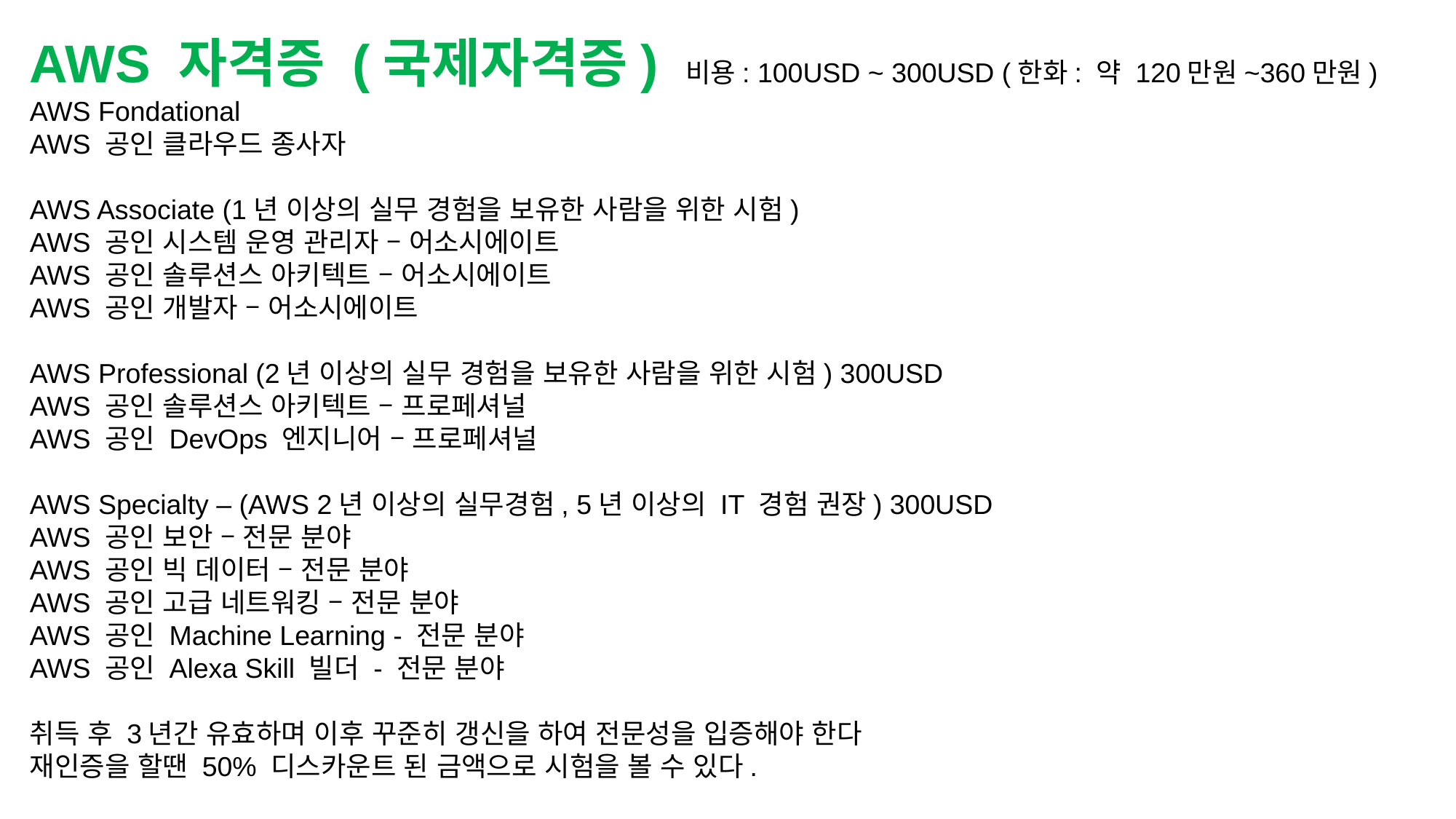

AWS 자격증 (국제자격증) 비용: 100USD ~ 300USD (한화: 약 120만원~360만원)
AWS Fondational
AWS 공인 클라우드 종사자

AWS Associate (1년 이상의 실무 경험을 보유한 사람을 위한 시험)
AWS 공인 시스템 운영 관리자 – 어소시에이트
AWS 공인 솔루션스 아키텍트 – 어소시에이트
AWS 공인 개발자 – 어소시에이트

AWS Professional (2년 이상의 실무 경험을 보유한 사람을 위한 시험) 300USD
AWS 공인 솔루션스 아키텍트 – 프로페셔널
AWS 공인 DevOps 엔지니어 – 프로페셔널

AWS Specialty – (AWS 2년 이상의 실무경험, 5년 이상의 IT 경험 권장) 300USD
AWS 공인 보안 – 전문 분야
AWS 공인 빅 데이터 – 전문 분야
AWS 공인 고급 네트워킹 – 전문 분야
AWS 공인 Machine Learning - 전문 분야
AWS 공인 Alexa Skill 빌더 - 전문 분야

취득 후 3년간 유효하며 이후 꾸준히 갱신을 하여 전문성을 입증해야 한다
재인증을 할땐 50% 디스카운트 된 금액으로 시험을 볼 수 있다.